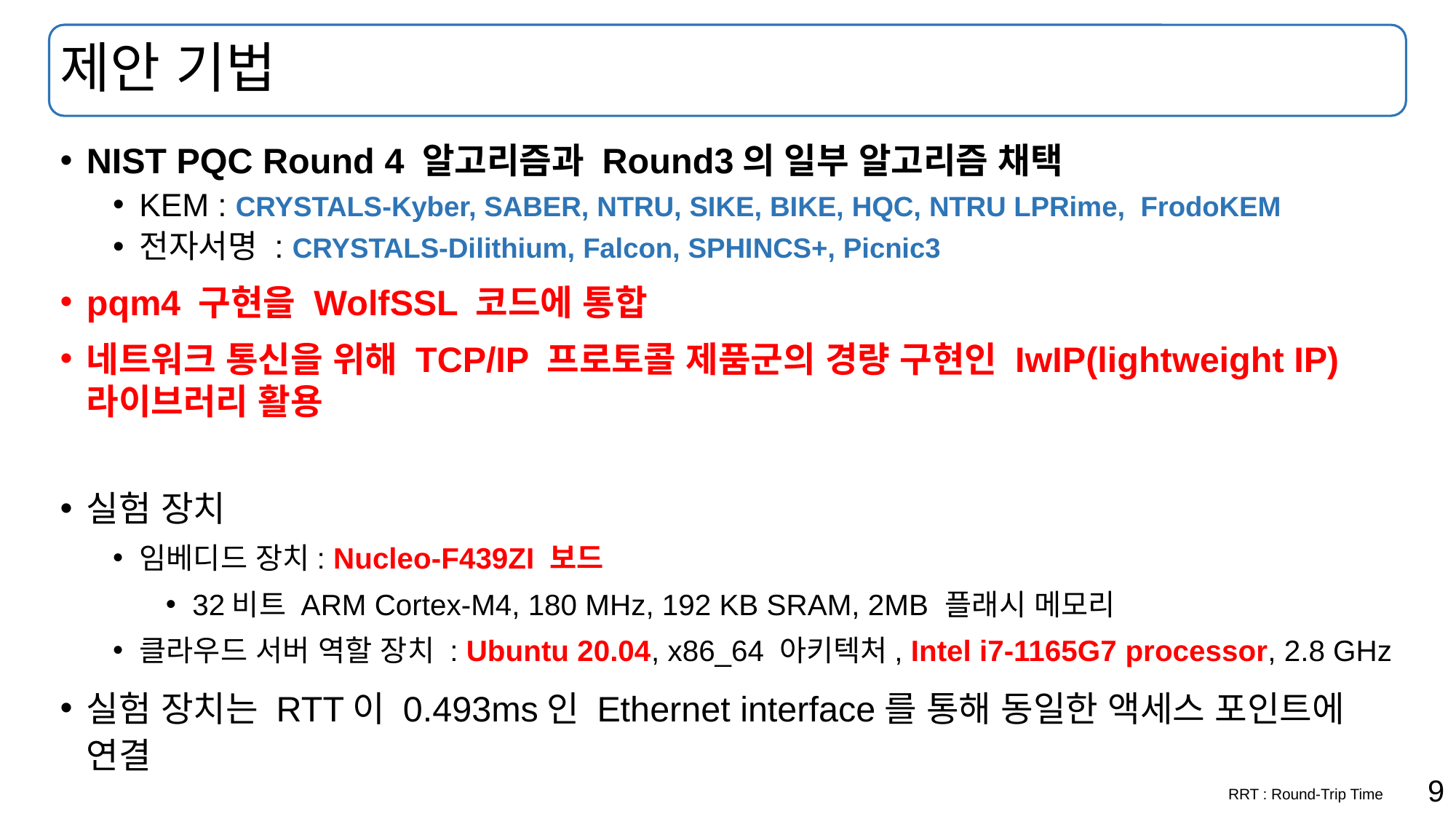

# 제안 기법
NIST PQC Round 4 알고리즘과 Round3의 일부 알고리즘 채택
KEM : CRYSTALS-Kyber, SABER, NTRU, SIKE, BIKE, HQC, NTRU LPRime,  FrodoKEM
전자서명 : CRYSTALS-Dilithium, Falcon, SPHINCS+, Picnic3
pqm4 구현을 WolfSSL 코드에 통합
네트워크 통신을 위해 TCP/IP 프로토콜 제품군의 경량 구현인 IwIP(lightweight IP) 라이브러리 활용

실험 장치
임베디드 장치: Nucleo-F439ZI 보드
32비트 ARM Cortex-M4, 180 MHz, 192 KB SRAM, 2MB 플래시 메모리
클라우드 서버 역할 장치 : Ubuntu 20.04, x86_64 아키텍처, Intel i7-1165G7 processor, 2.8 GHz
실험 장치는 RTT이 0.493ms인 Ethernet interface를 통해 동일한 액세스 포인트에 연결

RRT : Round-Trip Time